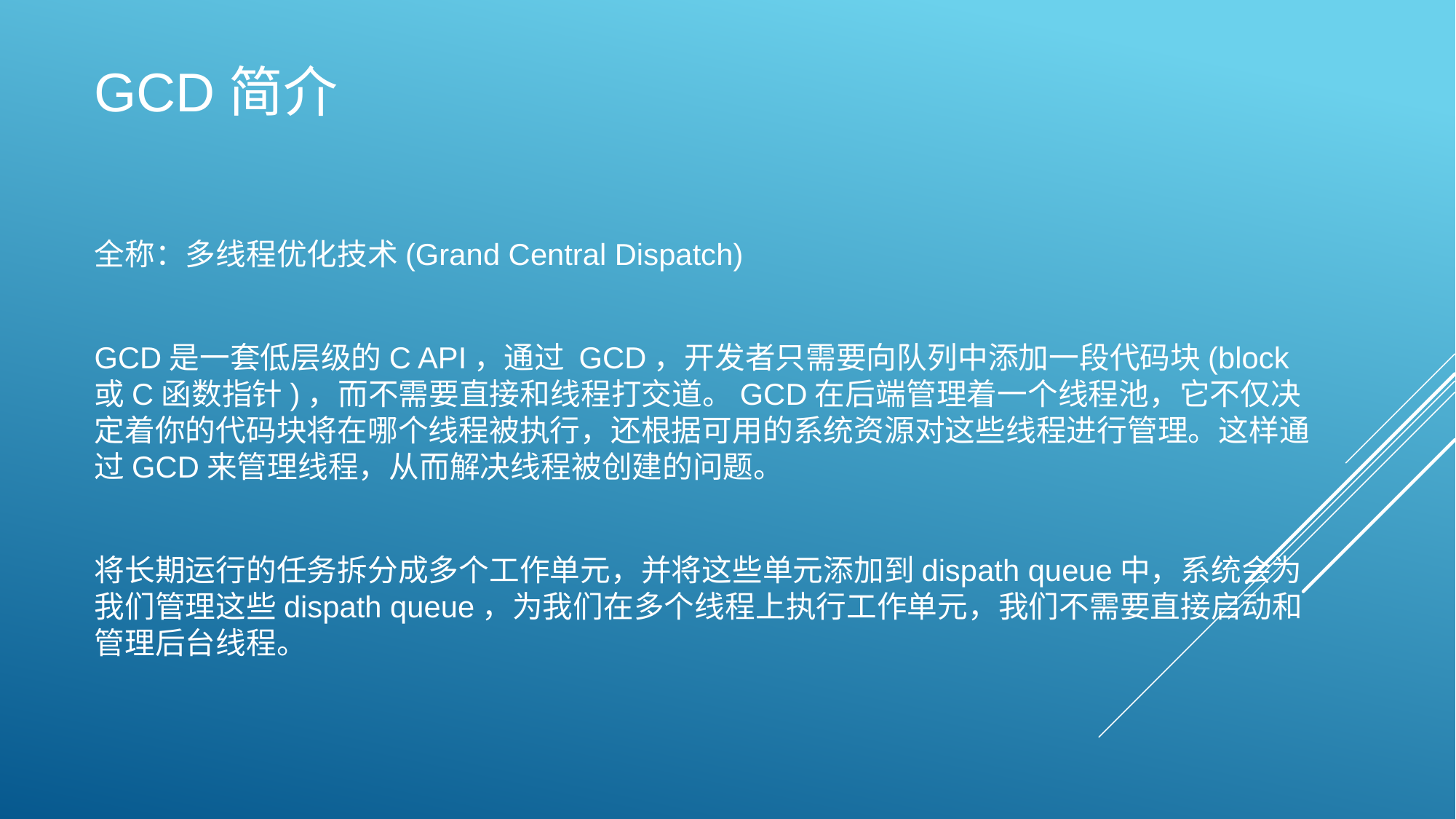

# GCD简介
全称：多线程优化技术(Grand Central Dispatch)

GCD是一套低层级的C API，通过 GCD，开发者只需要向队列中添加一段代码块(block或C函数指针)，而不需要直接和线程打交道。GCD在后端管理着一个线程池，它不仅决定着你的代码块将在哪个线程被执行，还根据可用的系统资源对这些线程进行管理。这样通过GCD来管理线程，从而解决线程被创建的问题。

将长期运行的任务拆分成多个工作单元，并将这些单元添加到dispath queue中，系统会为我们管理这些dispath queue，为我们在多个线程上执行工作单元，我们不需要直接启动和管理后台线程。